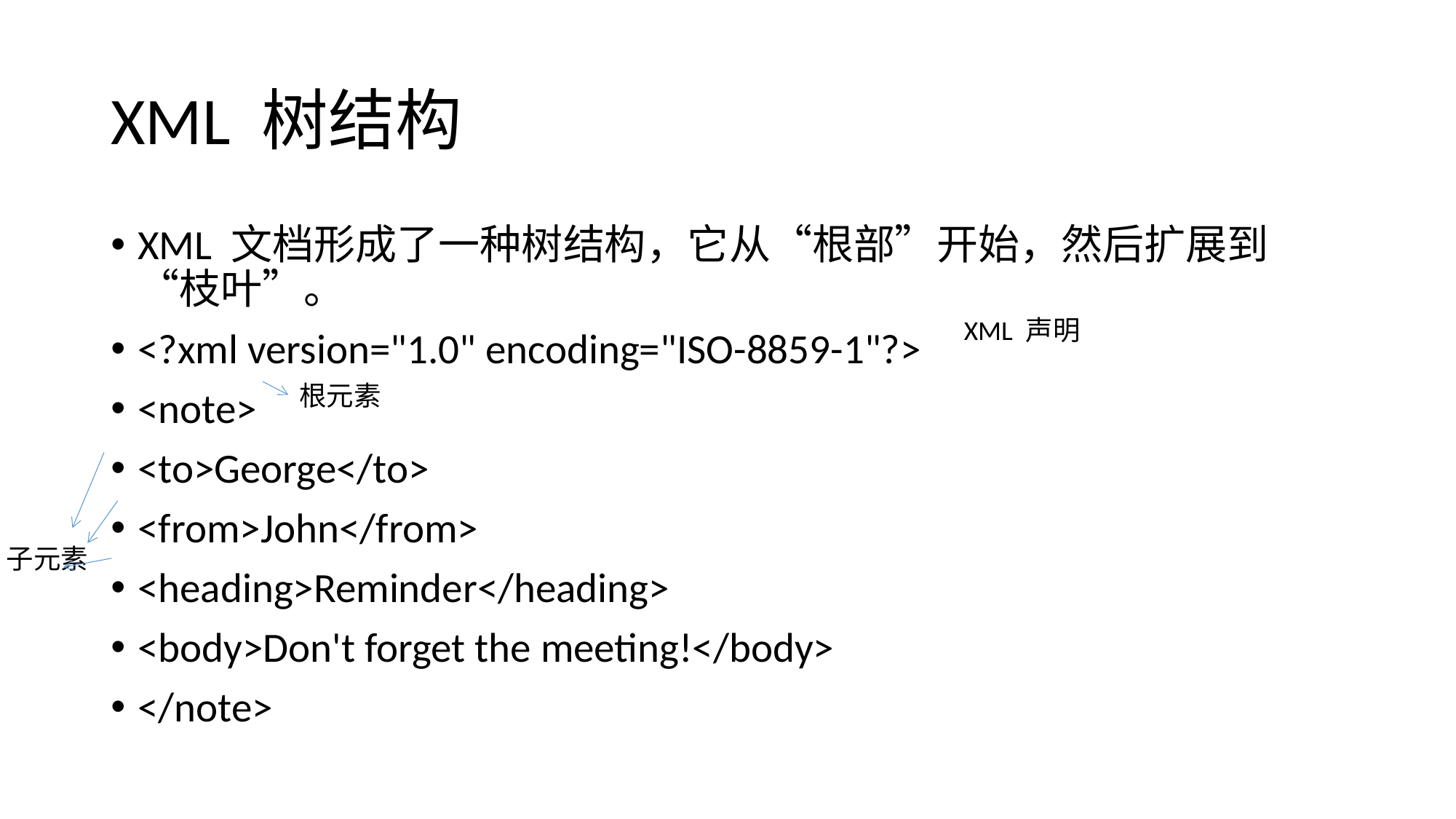

# XML 树结构
XML 文档形成了一种树结构，它从“根部”开始，然后扩展到“枝叶”。
<?xml version="1.0" encoding="ISO-8859-1"?>
<note>
<to>George</to>
<from>John</from>
<heading>Reminder</heading>
<body>Don't forget the meeting!</body>
</note>
 XML 声明
根元素
子元素